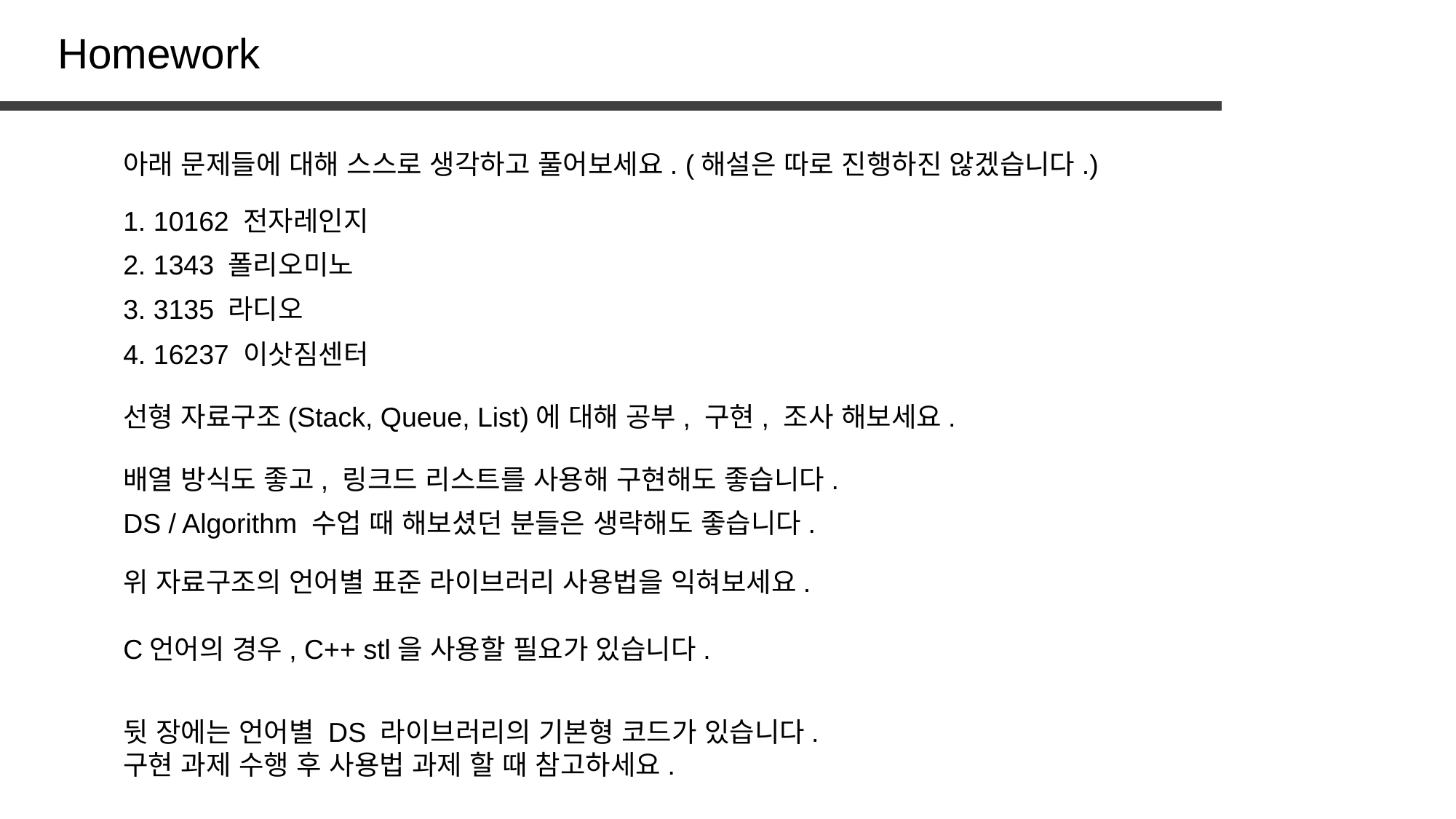

Homework
아래 문제들에 대해 스스로 생각하고 풀어보세요. (해설은 따로 진행하진 않겠습니다.)
1. 10162 전자레인지
2. 1343 폴리오미노
3. 3135 라디오
4. 16237 이삿짐센터
선형 자료구조(Stack, Queue, List)에 대해 공부, 구현, 조사 해보세요.
배열 방식도 좋고, 링크드 리스트를 사용해 구현해도 좋습니다.
DS / Algorithm 수업 때 해보셨던 분들은 생략해도 좋습니다.
위 자료구조의 언어별 표준 라이브러리 사용법을 익혀보세요.
C언어의 경우, C++ stl을 사용할 필요가 있습니다.
뒷 장에는 언어별 DS 라이브러리의 기본형 코드가 있습니다.
구현 과제 수행 후 사용법 과제 할 때 참고하세요.